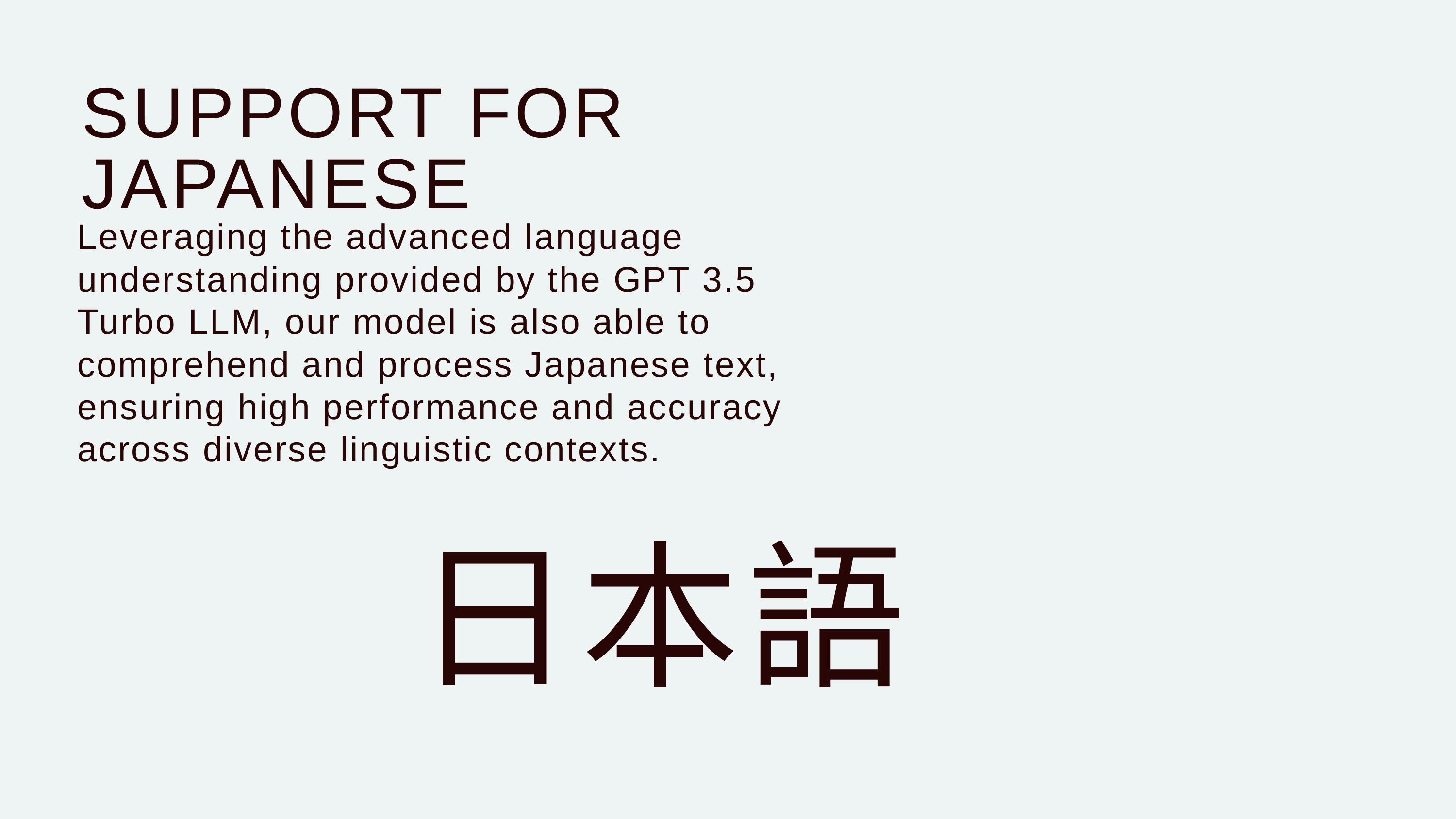

SUPPORT FOR JAPANESE
Leveraging the advanced language understanding provided by the GPT 3.5 Turbo LLM, our model is also able to comprehend and process Japanese text, ensuring high performance and accuracy across diverse linguistic contexts.​

日本語